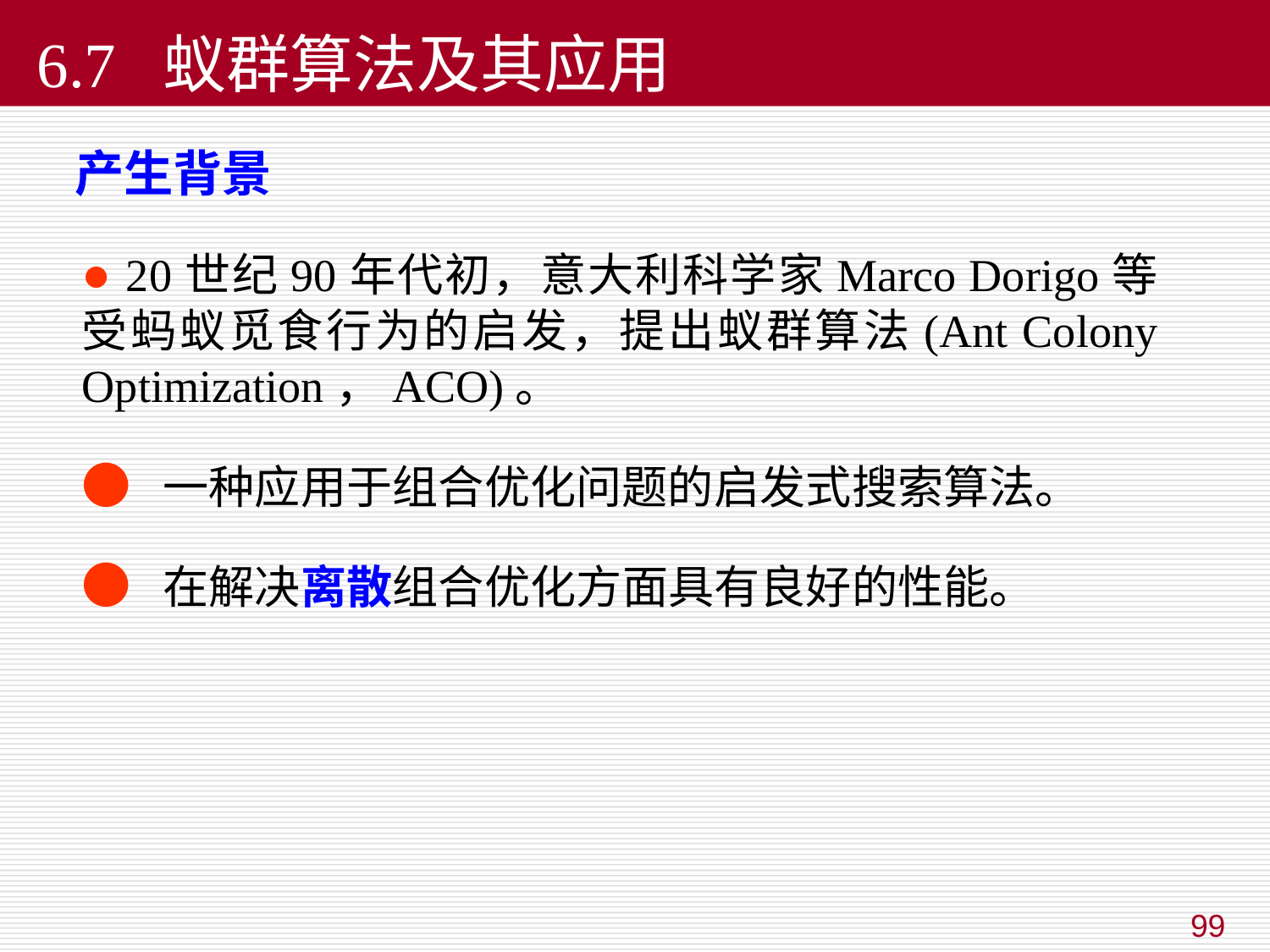

6.7  蚁群算法及其应用
 产生背景
● 20世纪90年代初，意大利科学家Marco Dorigo等受蚂蚁觅食行为的启发，提出蚁群算法(Ant Colony Optimization，ACO)。

●  一种应用于组合优化问题的启发式搜索算法。
●  在解决离散组合优化方面具有良好的性能。
99